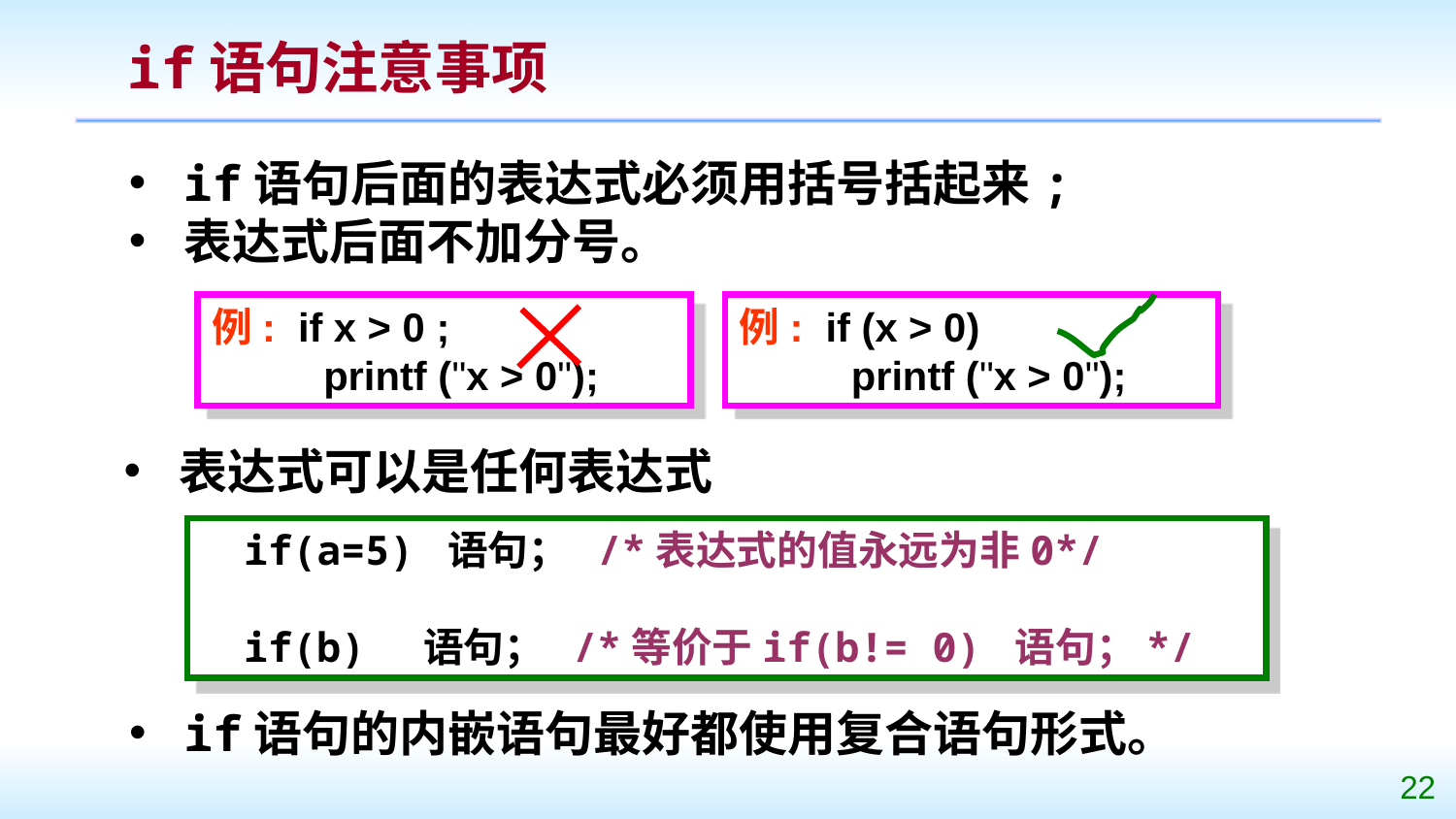

if语句注意事项
if语句后面的表达式必须用括号括起来;
表达式后面不加分号。
例:  if x > 0 ;
          printf ("x > 0");
例:  if (x > 0)
          printf ("x > 0");

表达式可以是任何表达式
if(a=5) 语句；  /*表达式的值永远为非0*/

if(b)  语句；  /*等价于if(b!= 0) 语句；*/
if语句的内嵌语句最好都使用复合语句形式。
22